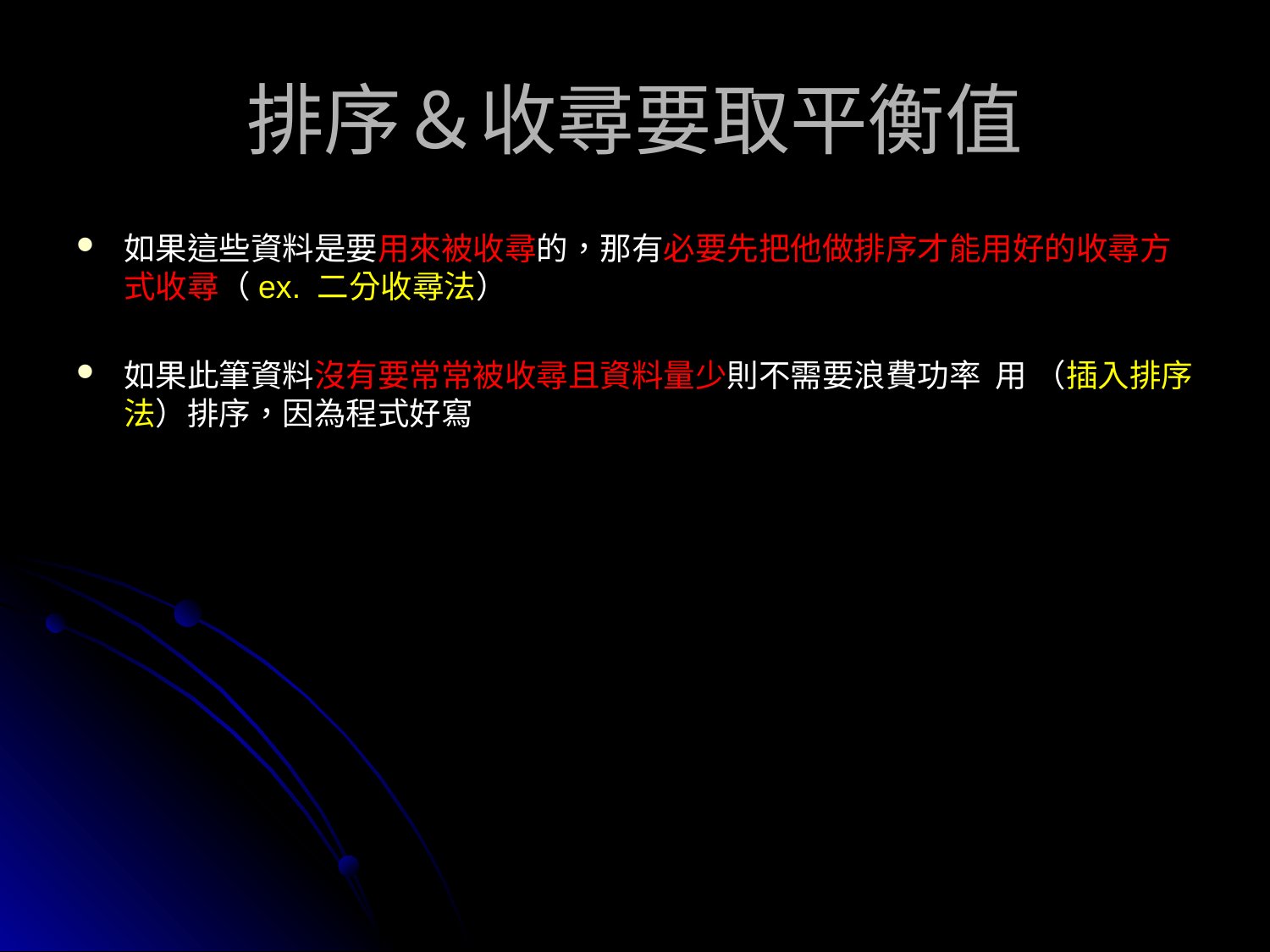

# 排序＆收尋要取平衡值
如果這些資料是要用來被收尋的，那有必要先把他做排序才能用好的收尋方式收尋（ex. 二分收尋法）

如果此筆資料沒有要常常被收尋且資料量少則不需要浪費功率  用 （插入排序法）排序，因為程式好寫